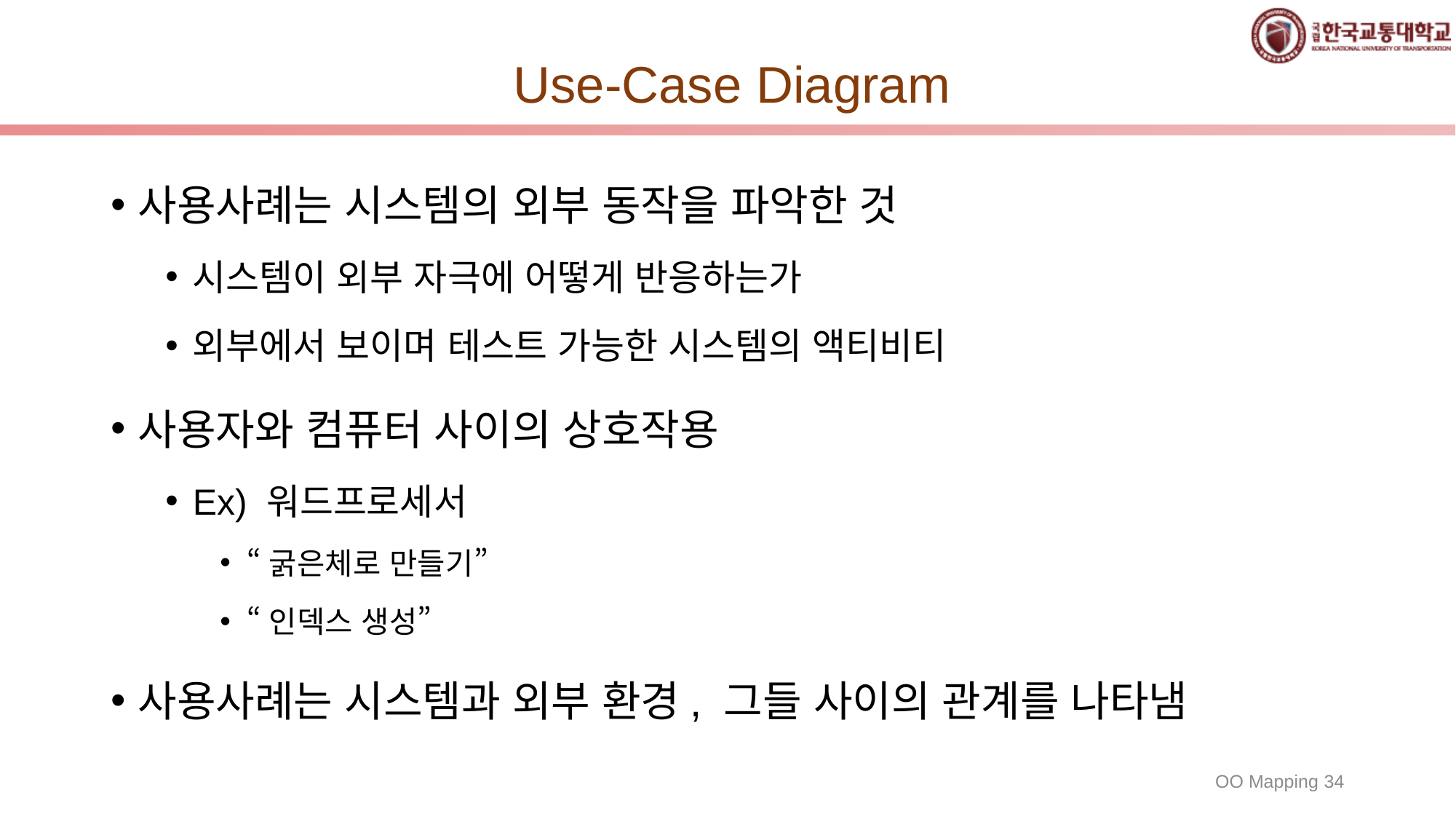

# Use-Case Diagram
사용사례는 시스템의 외부 동작을 파악한 것
시스템이 외부 자극에 어떻게 반응하는가
외부에서 보이며 테스트 가능한 시스템의 액티비티
사용자와 컴퓨터 사이의 상호작용
Ex) 워드프로세서
“굵은체로 만들기”
“인덱스 생성”
사용사례는 시스템과 외부 환경, 그들 사이의 관계를 나타냄
34